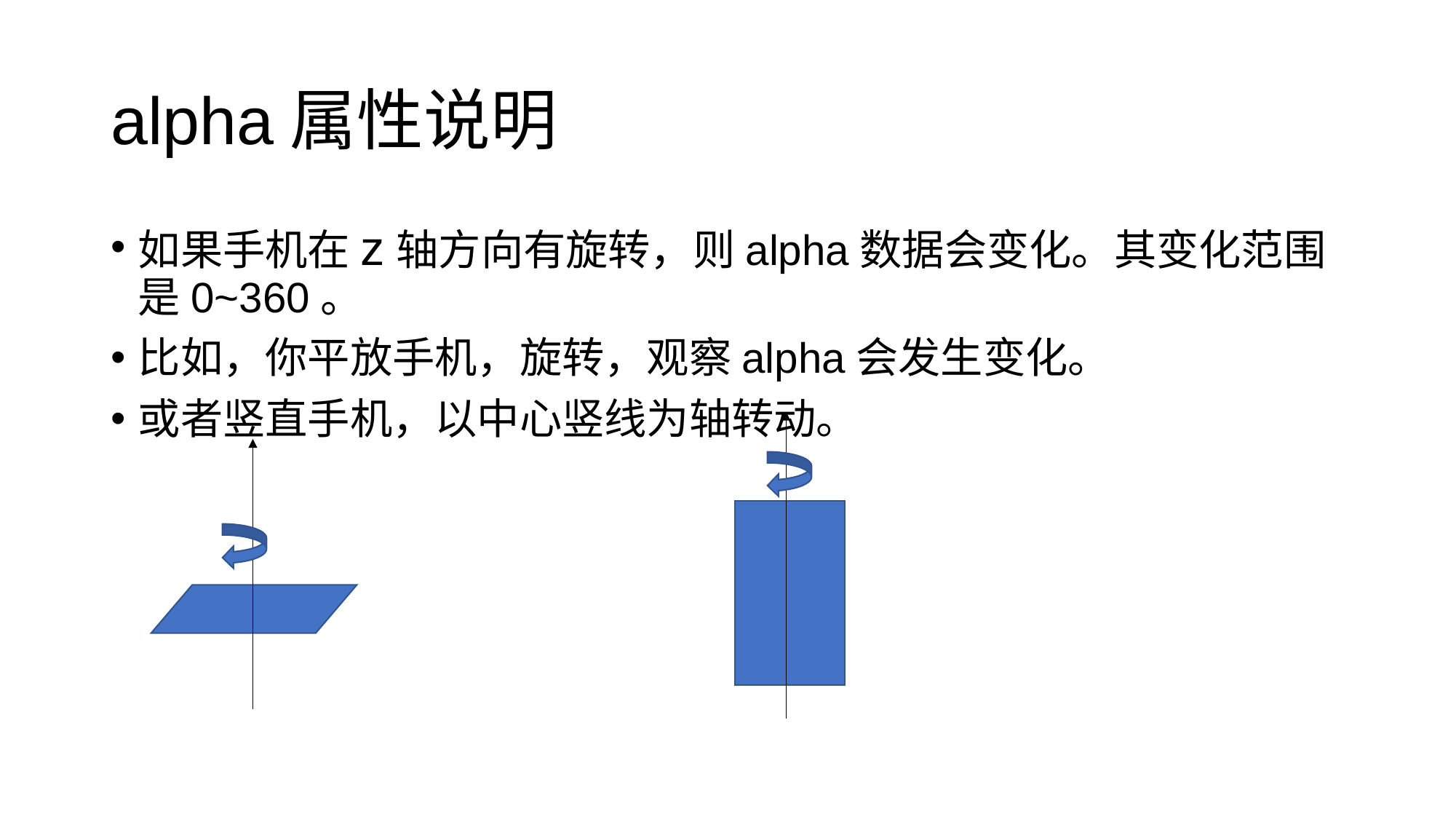

# alpha属性说明
如果手机在z轴方向有旋转，则alpha数据会变化。其变化范围是0~360。
比如，你平放手机，旋转，观察alpha会发生变化。
或者竖直手机，以中心竖线为轴转动。